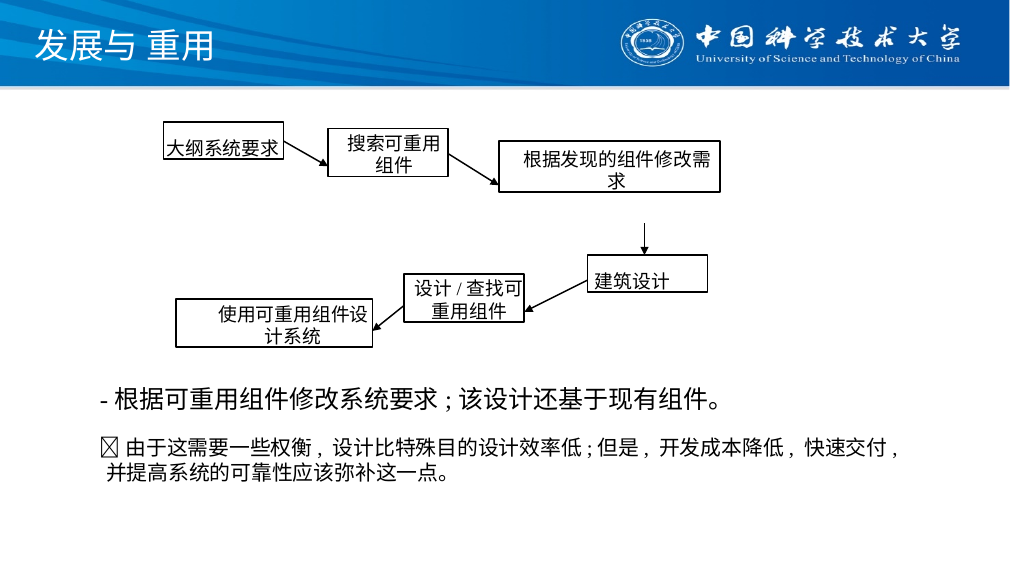

# 发展与 重用
大纲系统要求
搜索可重用组件

根据发现的组件修改需求

建筑设计
设计/查找可重用组件

使用可重用组件设计系统

-根据可重用组件修改系统要求;该设计还基于现有组件。
÷由于这需要一些权衡, 设计比特殊目的设计效率低;但是, 开发成本降低, 快速交付, 并提高系统的可靠性应该弥补这一点。